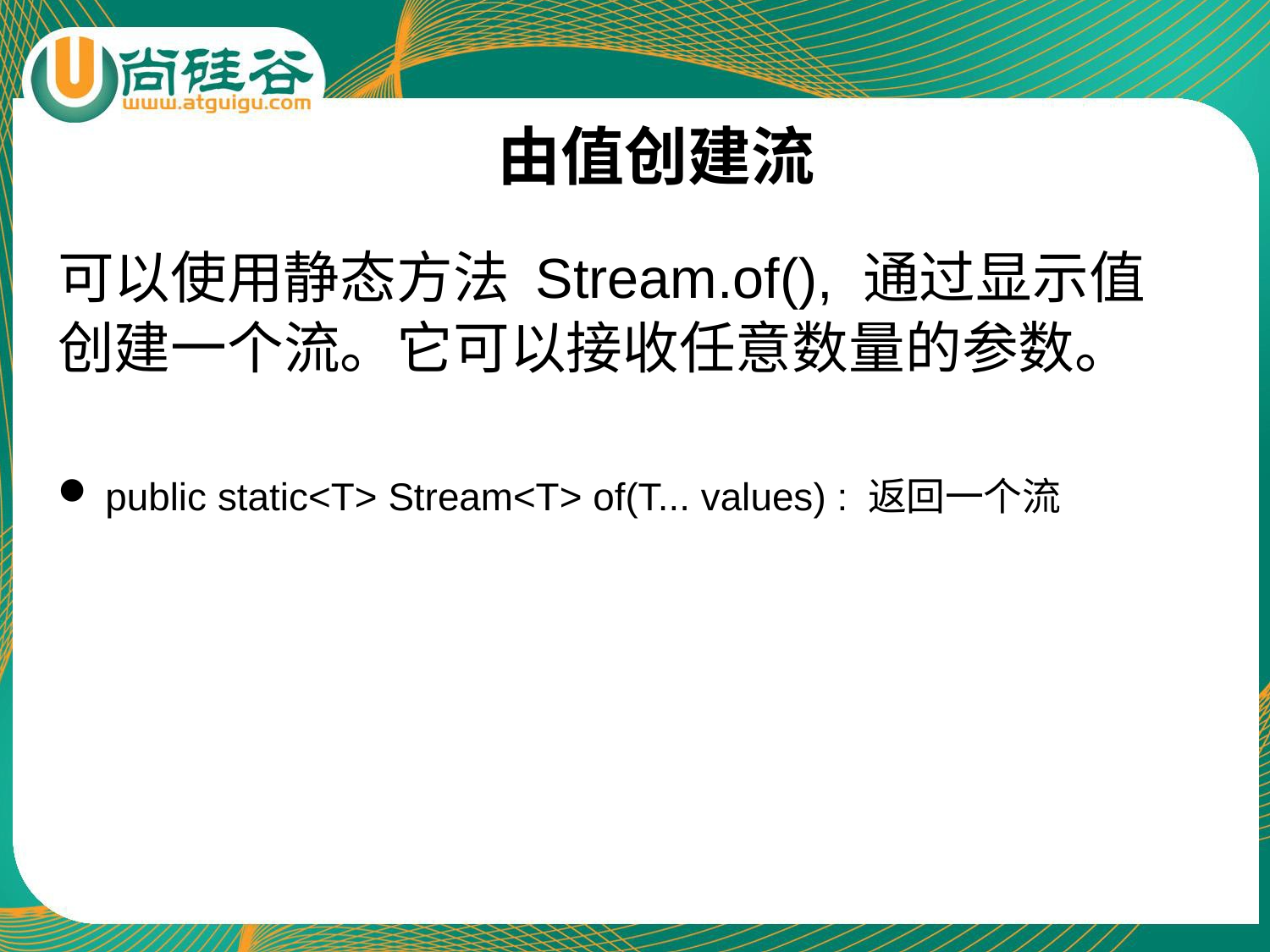

# 由值创建流
可以使用静态方法 Stream.of(), 通过显示值 创建一个流。它可以接收任意数量的参数。

public static<T> Stream<T> of(T... values) : 返回一个流